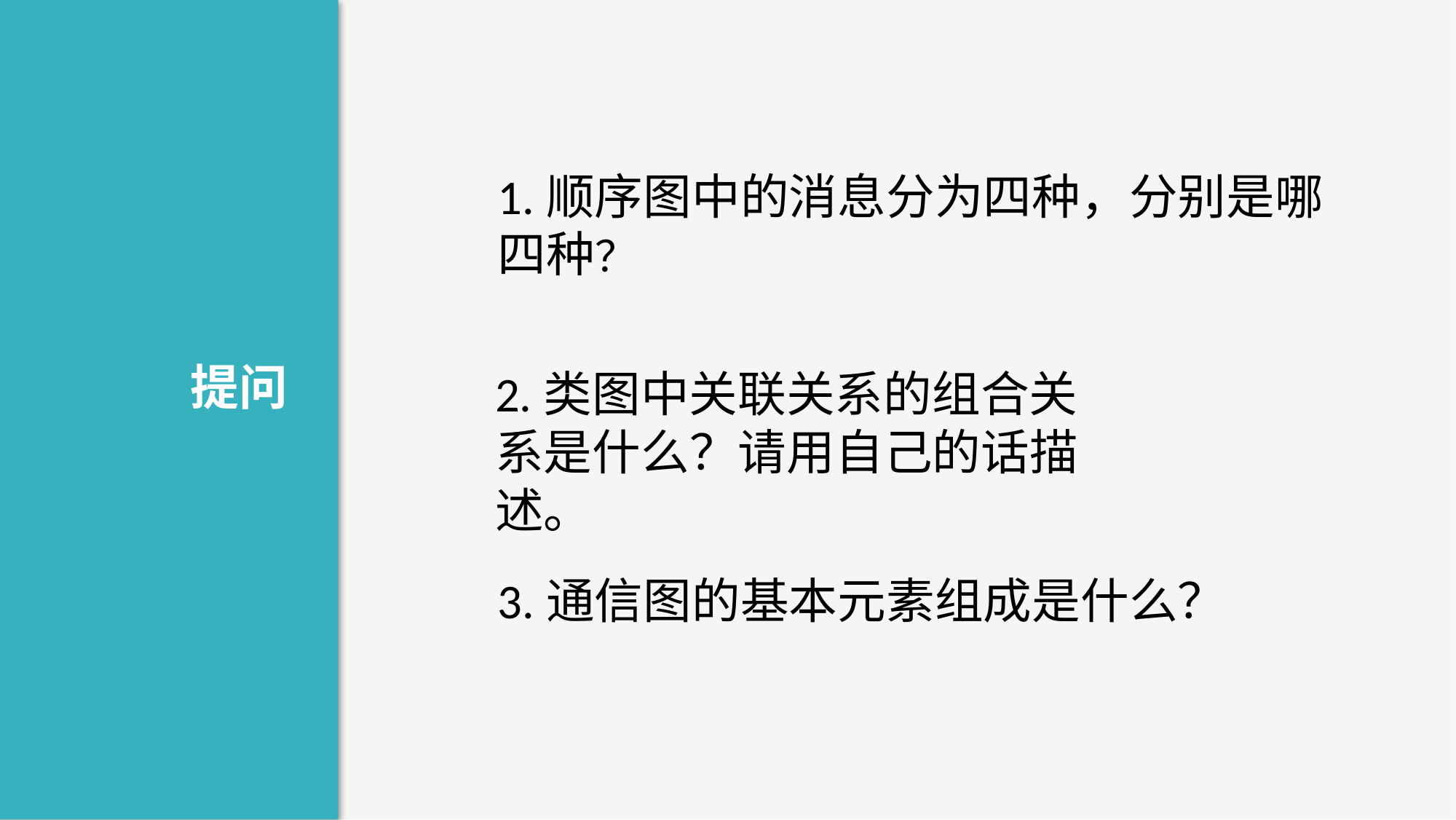

1.顺序图中的消息分为四种，分别是哪四种？
提问
2.类图中关联关系的组合关系是什么？请用自己的话描述。
3.通信图的基本元素组成是什么？